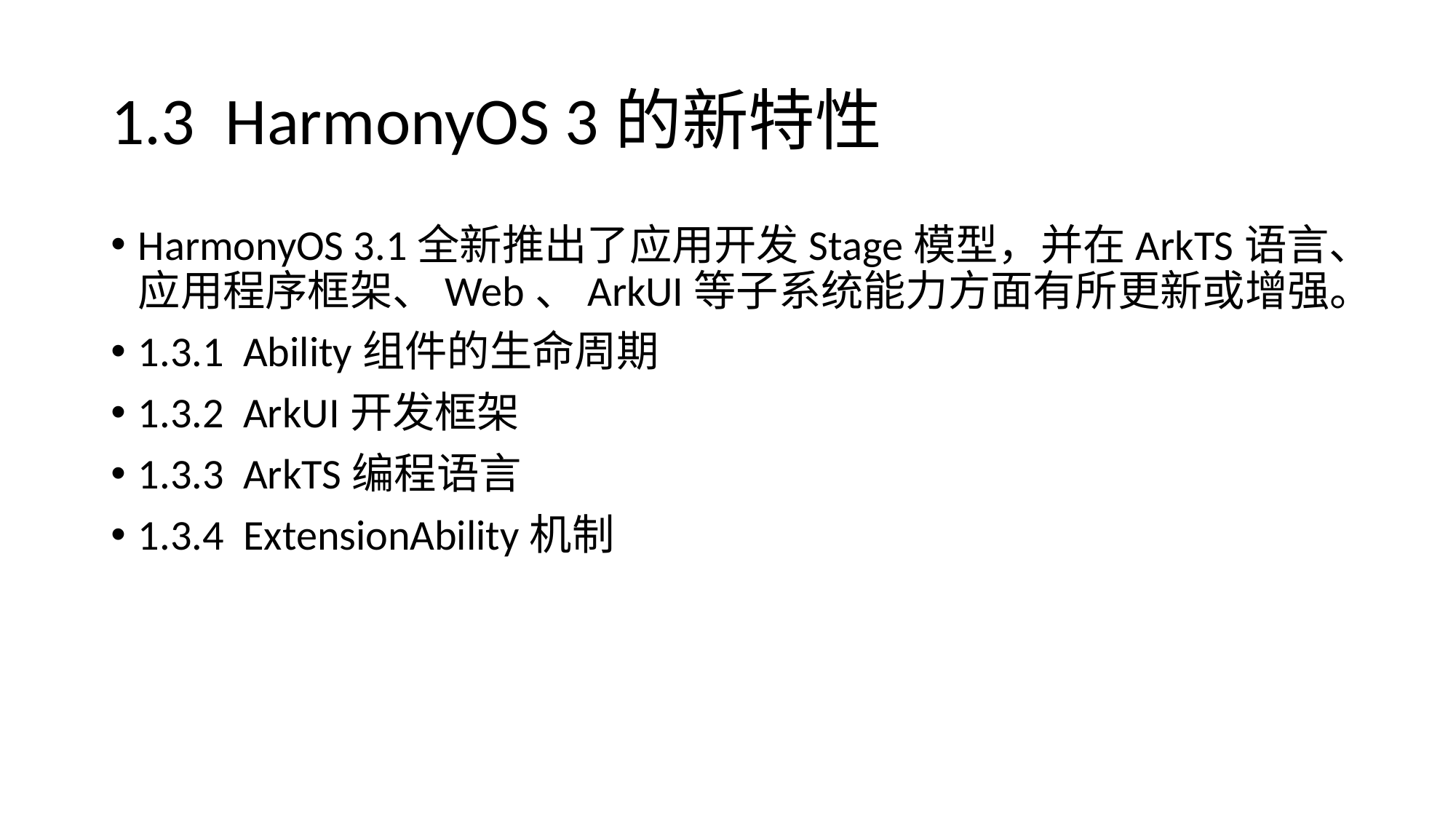

# 1.3  HarmonyOS 3的新特性
HarmonyOS 3.1全新推出了应用开发Stage模型，并在ArkTS语言、应用程序框架、Web、ArkUI等子系统能力方面有所更新或增强。
1.3.1  Ability组件的生命周期
1.3.2  ArkUI开发框架
1.3.3  ArkTS编程语言
1.3.4  ExtensionAbility机制